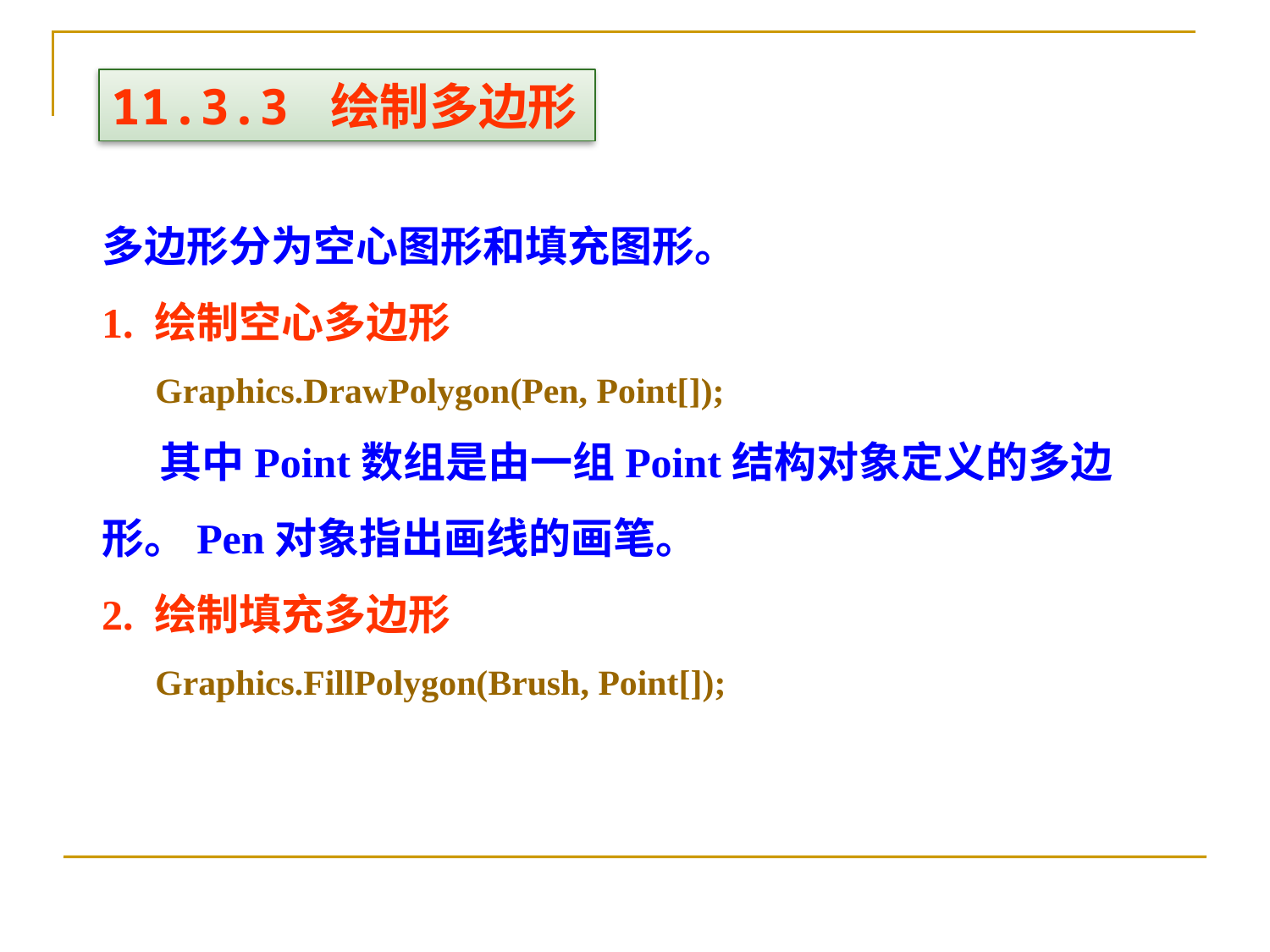

11.3.3 绘制多边形
多边形分为空心图形和填充图形。
1. 绘制空心多边形
      Graphics.DrawPolygon(Pen, Point[]);
     其中Point数组是由一组Point结构对象定义的多边形。Pen对象指出画线的画笔。
2. 绘制填充多边形
      Graphics.FillPolygon(Brush, Point[]);